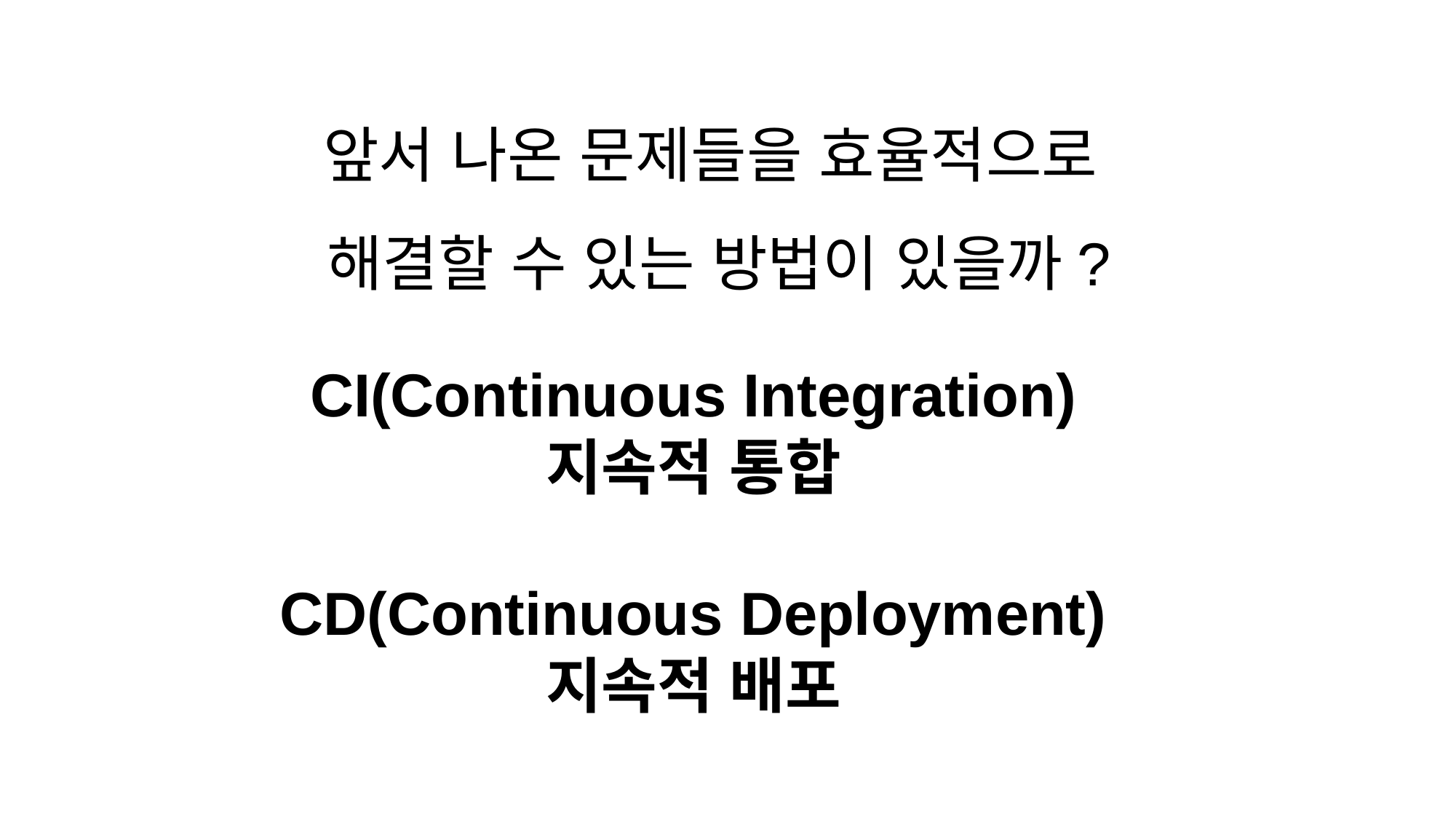

앞서 나온 문제들을 효율적으로
해결할 수 있는 방법이 있을까?
CI(Continuous Integration)
지속적 통합

CD(Continuous Deployment)
지속적 배포